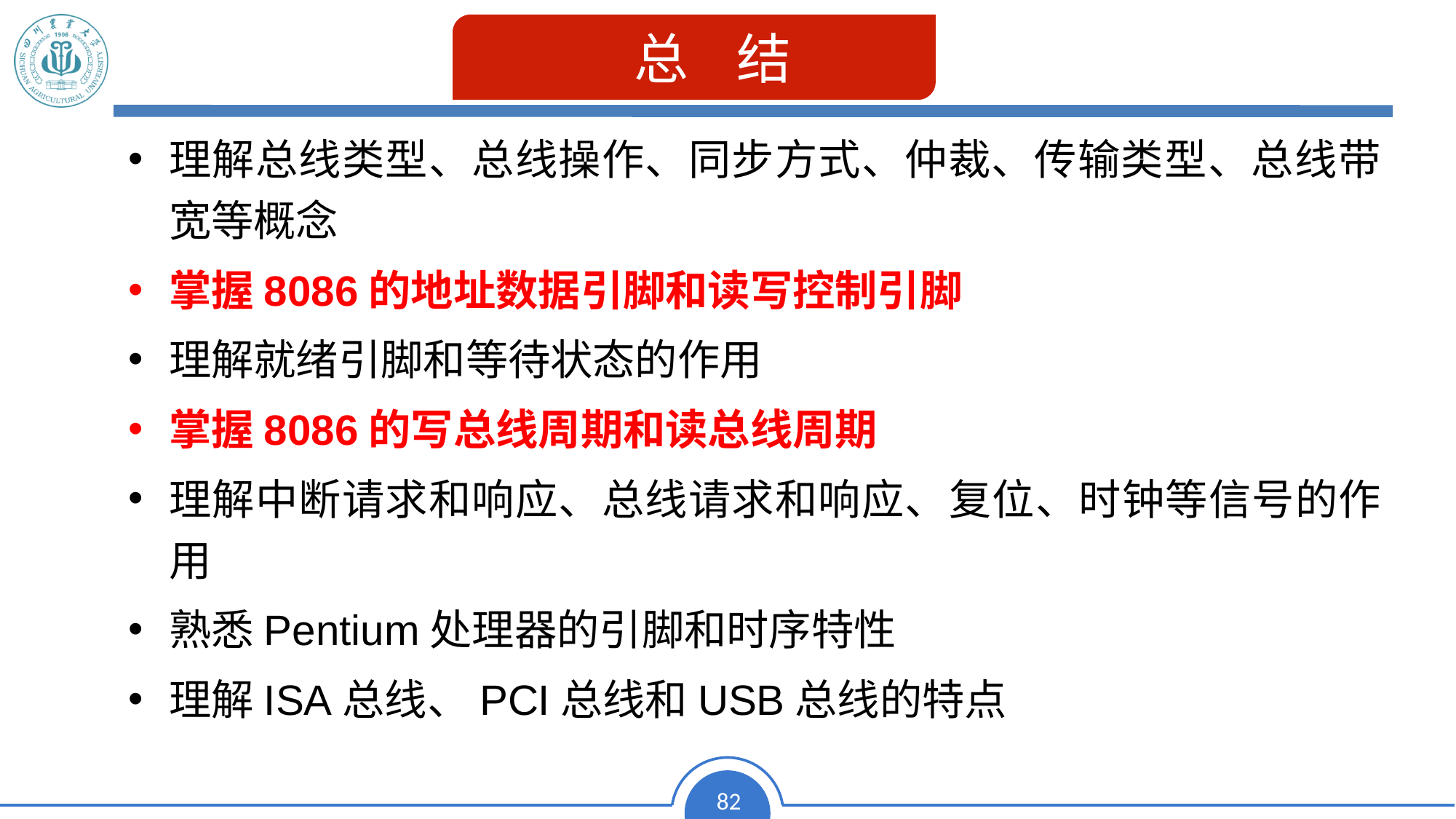

总    结
理解总线类型、总线操作、同步方式、仲裁、传输类型、总线带宽等概念
掌握8086的地址数据引脚和读写控制引脚
理解就绪引脚和等待状态的作用
掌握8086的写总线周期和读总线周期
理解中断请求和响应、总线请求和响应、复位、时钟等信号的作用
熟悉Pentium处理器的引脚和时序特性
理解ISA总线、PCI总线和USB总线的特点